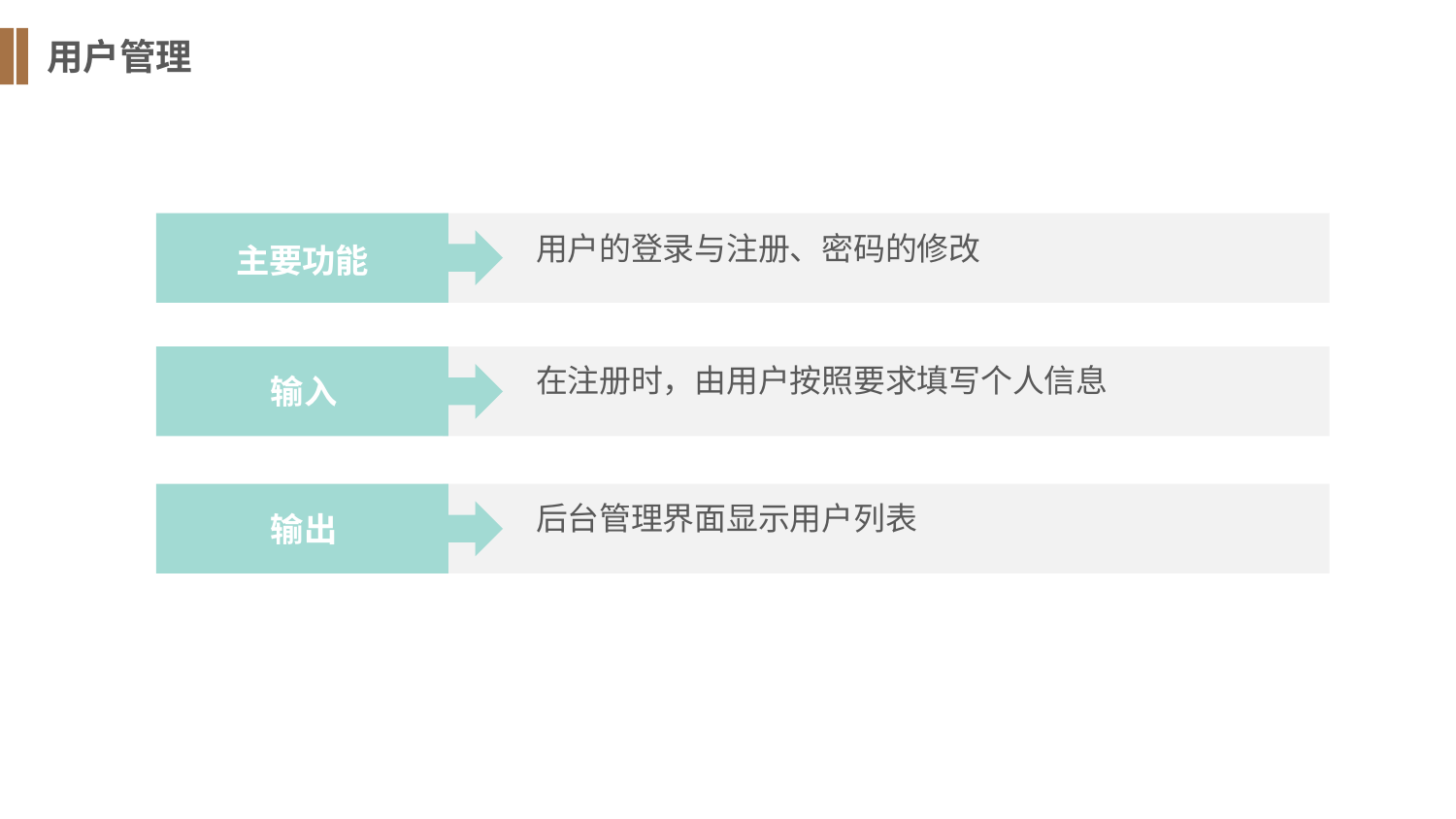

用户管理

用户的登录与注册、密码的修改

主要功能

在注册时，由用户按照要求填写个人信息
输入

后台管理界面显示用户列表
输出